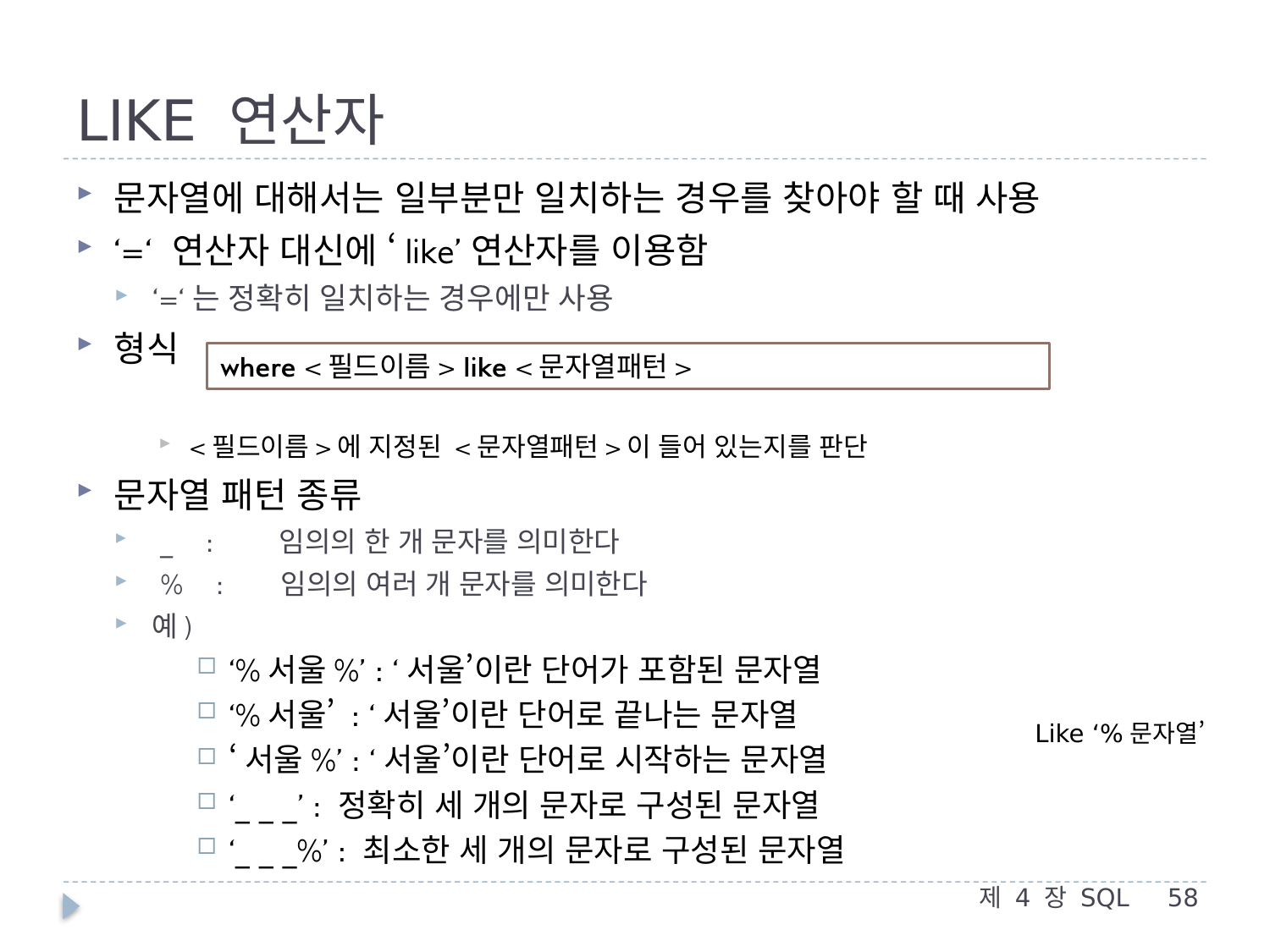

# LIKE 연산자
문자열에 대해서는 일부분만 일치하는 경우를 찾아야 할 때 사용
‘=‘ 연산자 대신에 ‘like’연산자를 이용함
‘=‘는 정확히 일치하는 경우에만 사용
형식

<필드이름>에 지정된 <문자열패턴>이 들어 있는지를 판단
문자열 패턴 종류
 _    :       임의의 한 개 문자를 의미한다
 %    :      임의의 여러 개 문자를 의미한다
예)
‘%서울%’ : ‘서울’이란 단어가 포함된 문자열
‘%서울’ : ‘서울’이란 단어로 끝나는 문자열
‘서울%’ : ‘서울’이란 단어로 시작하는 문자열
‘_ _ _’ : 정확히 세 개의 문자로 구성된 문자열
‘_ _ _%’ : 최소한 세 개의 문자로 구성된 문자열

where <필드이름> like <문자열패턴>
Like ‘%문자열’
제 4 장 SQL
58